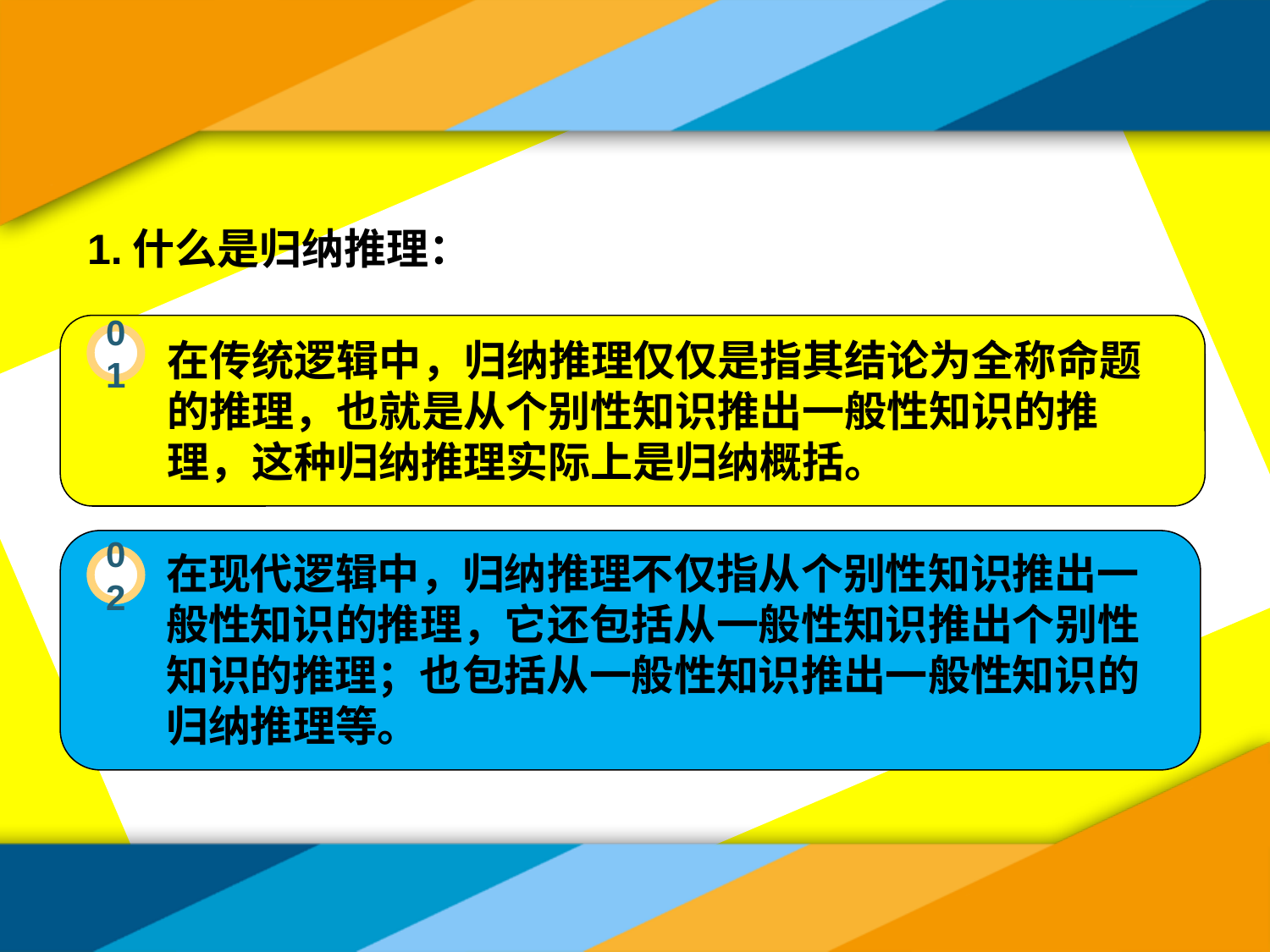

1.什么是归纳推理：

01
在传统逻辑中，归纳推理仅仅是指其结论为全称命题的推理，也就是从个别性知识推出一般性知识的推理，这种归纳推理实际上是归纳概括。

在现代逻辑中，归纳推理不仅指从个别性知识推出一般性知识的推理，它还包括从一般性知识推出个别性知识的推理；也包括从一般性知识推出一般性知识的归纳推理等。
02